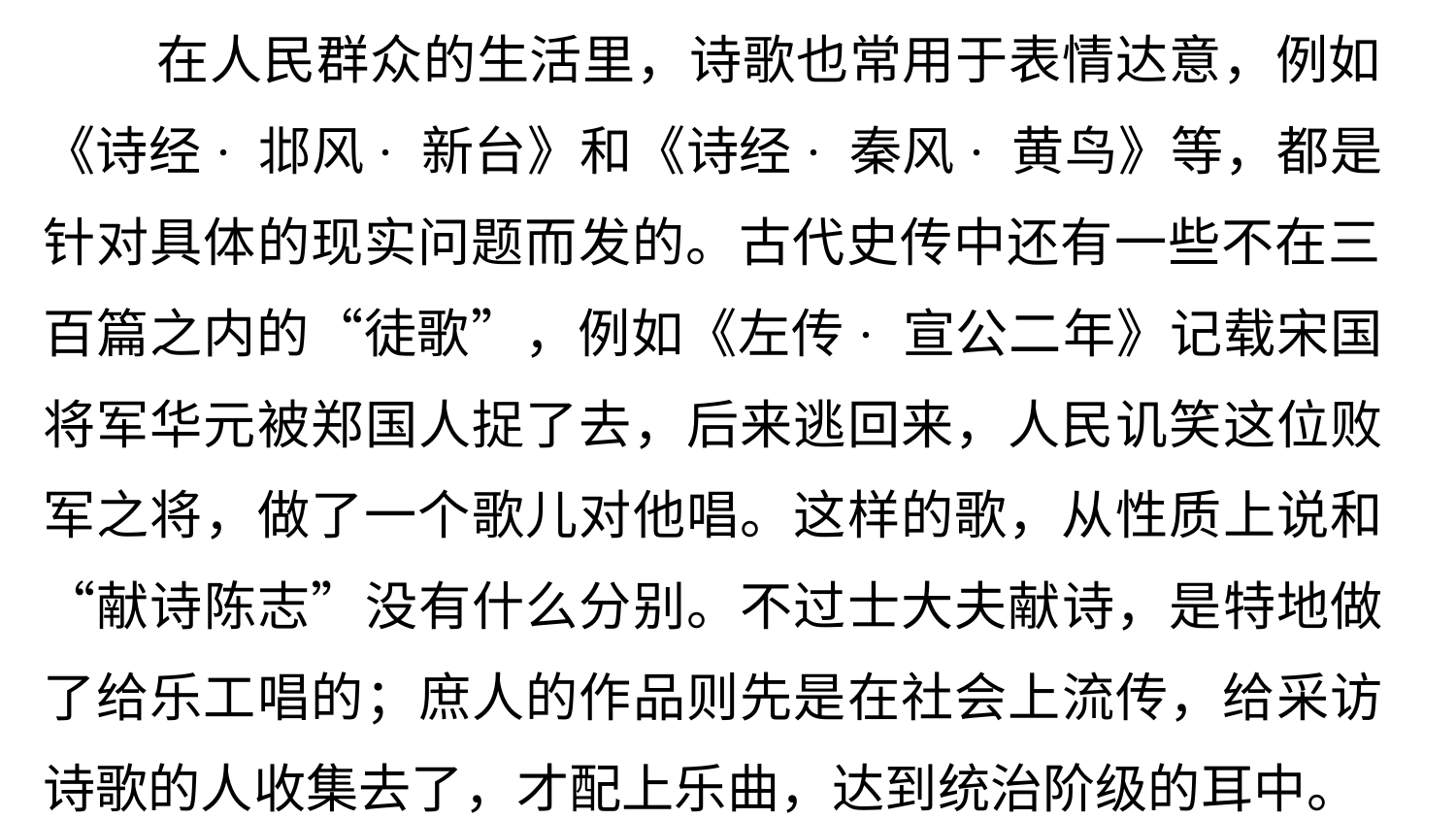

在人民群众的生活里，诗歌也常用于表情达意，例如《诗经· 邶风· 新台》和《诗经· 秦风· 黄鸟》等，都是针对具体的现实问题而发的。古代史传中还有一些不在三百篇之内的“徒歌”，例如《左传· 宣公二年》记载宋国将军华元被郑国人捉了去，后来逃回来，人民讥笑这位败军之将，做了一个歌儿对他唱。这样的歌，从性质上说和“献诗陈志”没有什么分别。不过士大夫献诗，是特地做了给乐工唱的；庶人的作品则先是在社会上流传，给采访诗歌的人收集去了，才配上乐曲，达到统治阶级的耳中。